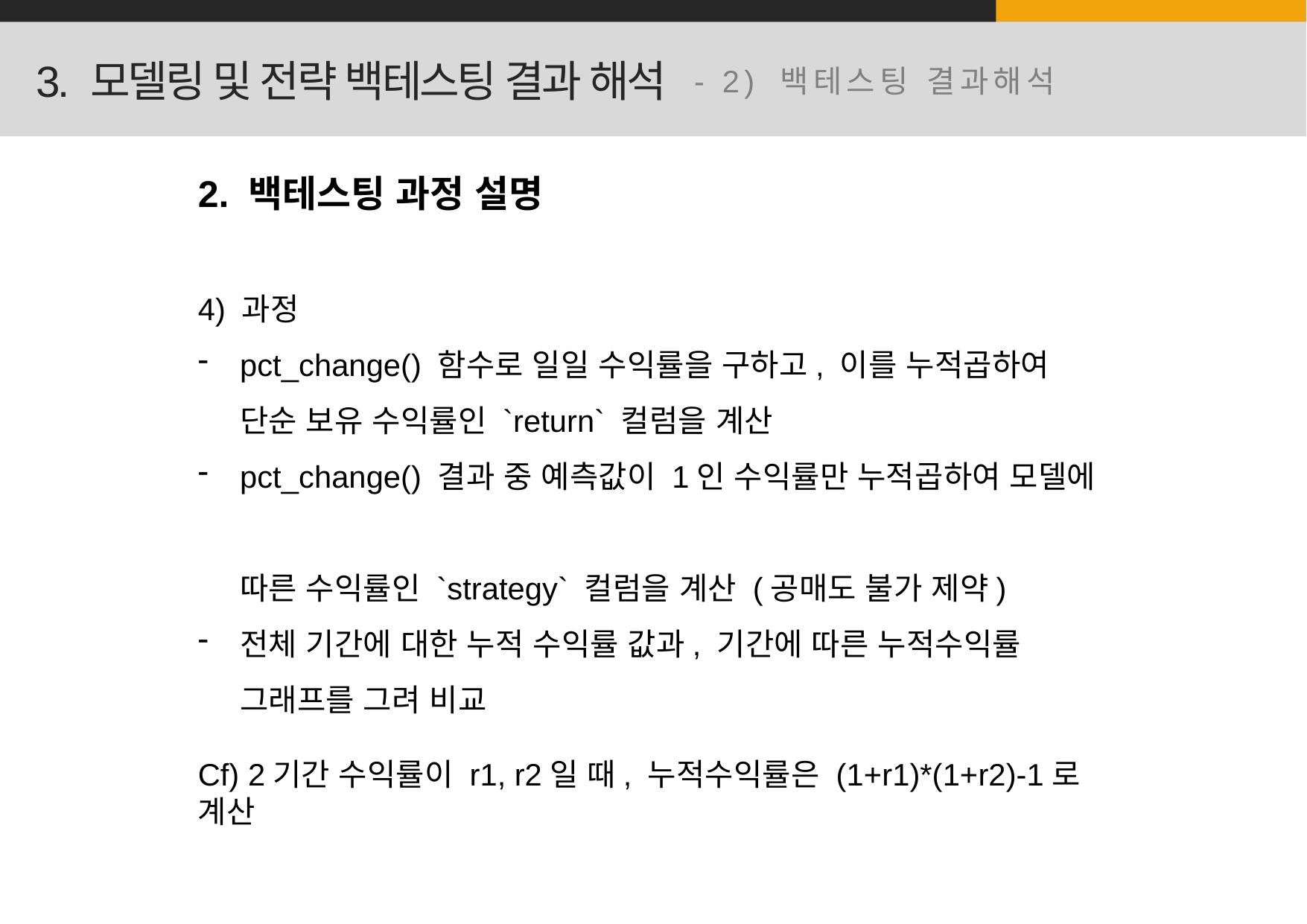

3. 모델링 및 전략 백테스팅 결과 해석
- 2) 백테스팅 결과해석
2. 백테스팅 과정 설명

4) 과정
pct_change() 함수로 일일 수익률을 구하고, 이를 누적곱하여
단순 보유 수익률인 `return` 컬럼을 계산
pct_change() 결과 중 예측값이 1인 수익률만 누적곱하여 모델에
따른 수익률인 `strategy` 컬럼을 계산 (공매도 불가 제약)
전체 기간에 대한 누적 수익률 값과, 기간에 따른 누적수익률
그래프를 그려 비교

Cf) 2기간 수익률이 r1, r2일 때, 누적수익률은 (1+r1)*(1+r2)-1로 계산